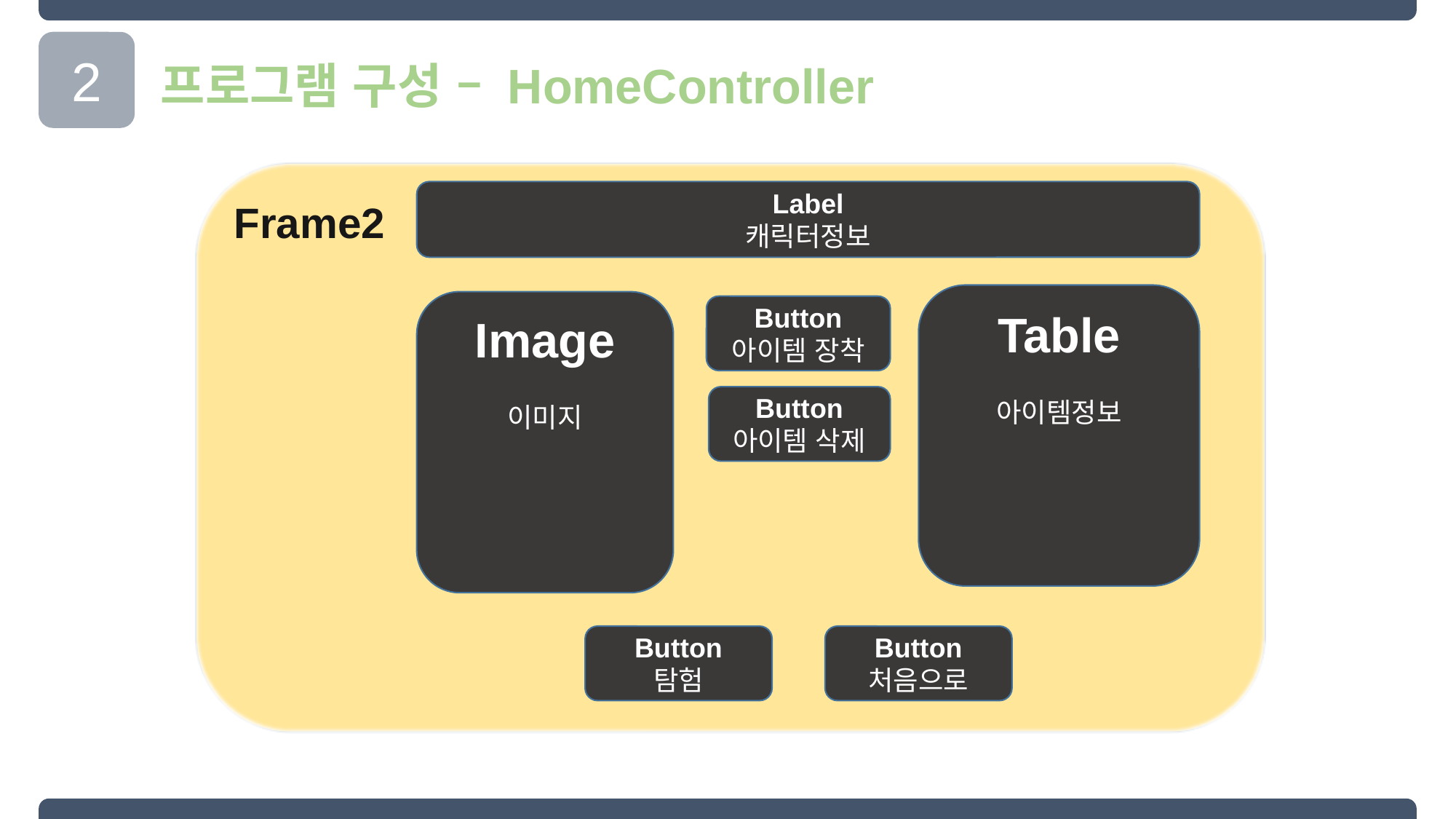

2
프로그램 구성 – HomeController
Frame2
Label
캐릭터정보
Table

아이템정보
Image

이미지
Button
아이템 장착
Button
아이템 삭제
Button
탐험
Button
처음으로